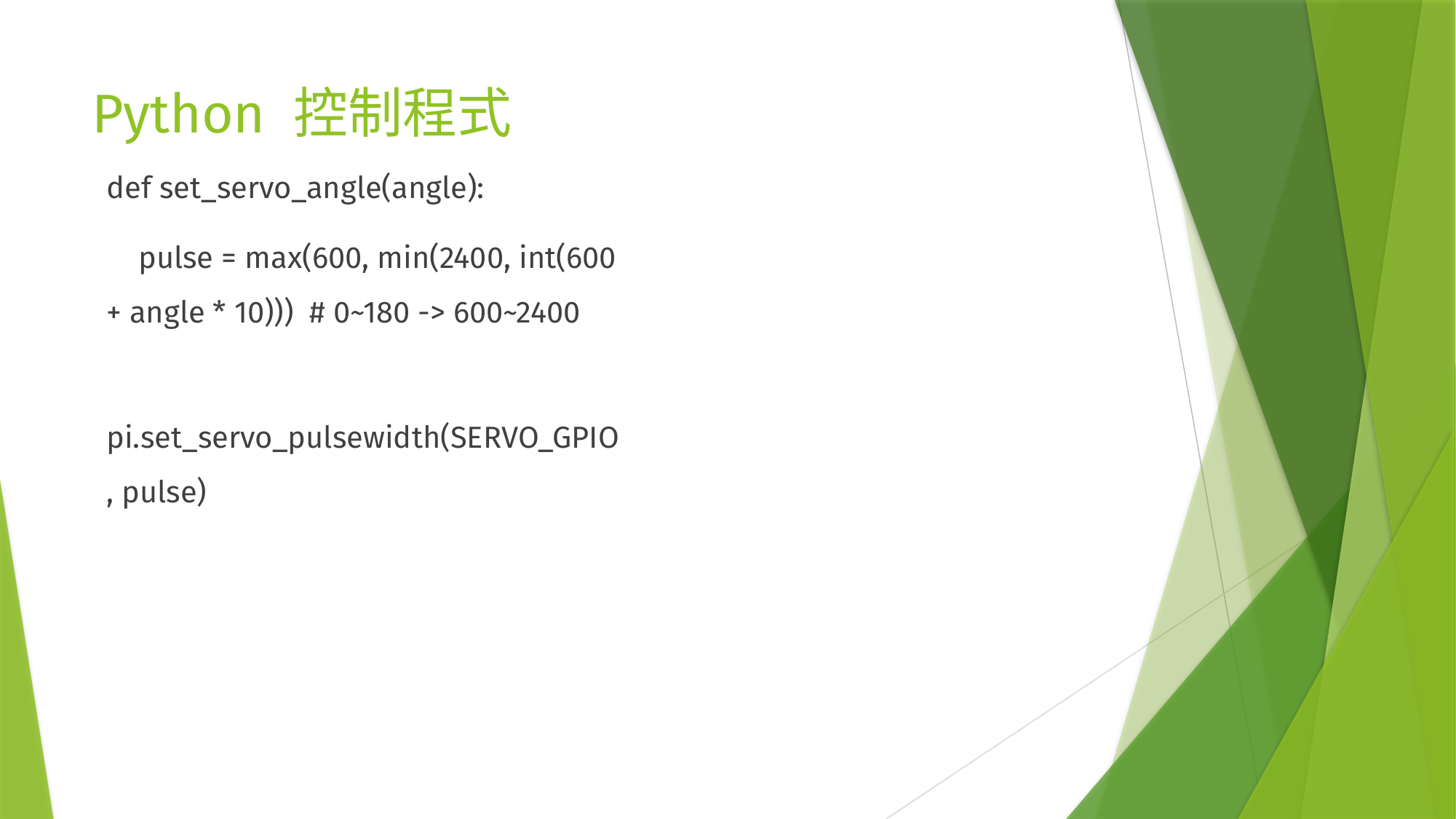

# Python 控制程式
def set_servo_angle(angle):
    pulse = max(600, min(2400, int(600 + angle * 10)))  # 0~180 -> 600~2400
 pi.set_servo_pulsewidth(SERVO_GPIO, pulse)